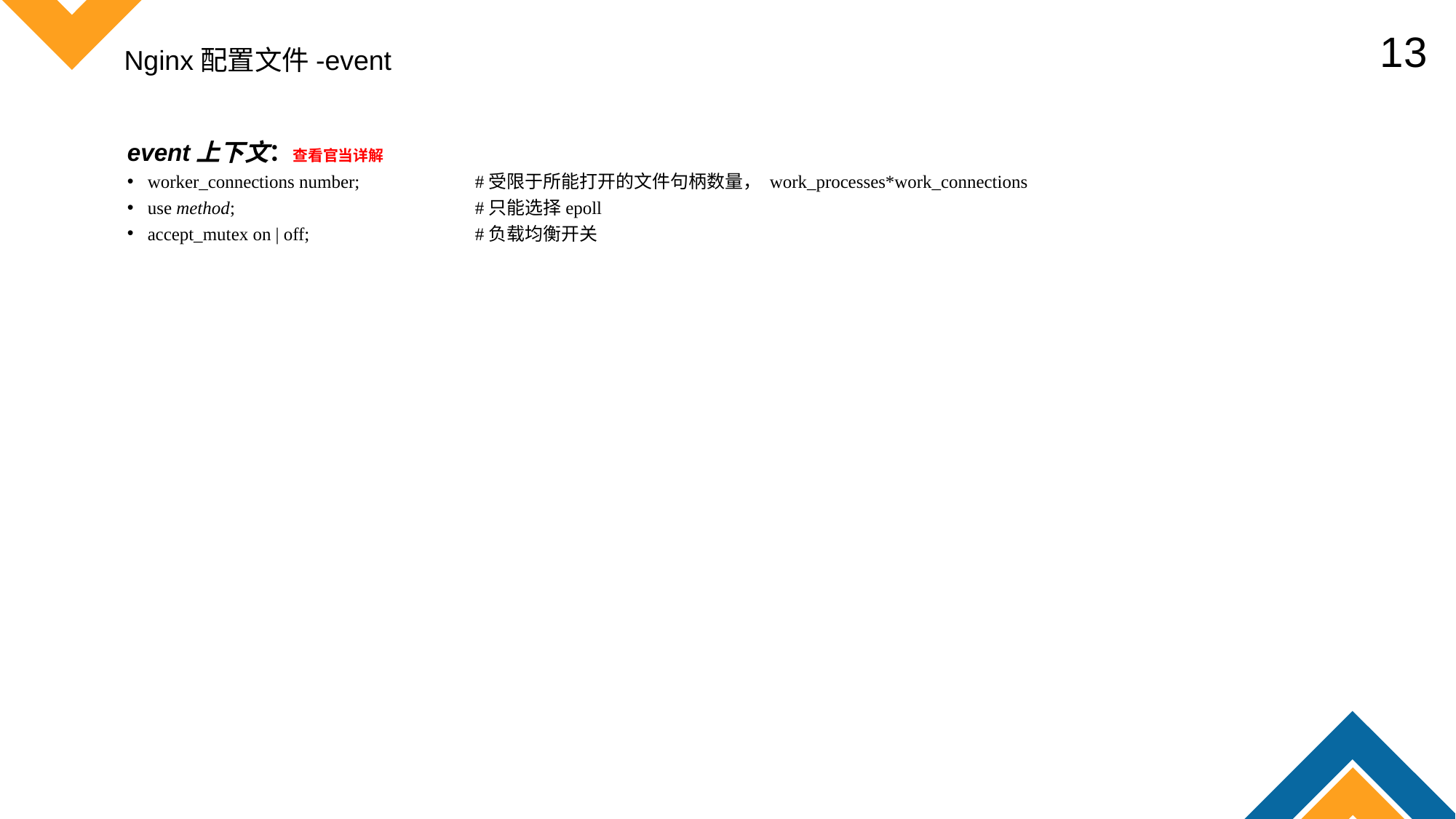

13
Nginx配置文件-event
event上下文：查看官当详解
worker_connections number;  	#受限于所能打开的文件句柄数量， work_processes*work_connections
use method;			#只能选择epoll
accept_mutex on | off;		#负载均衡开关